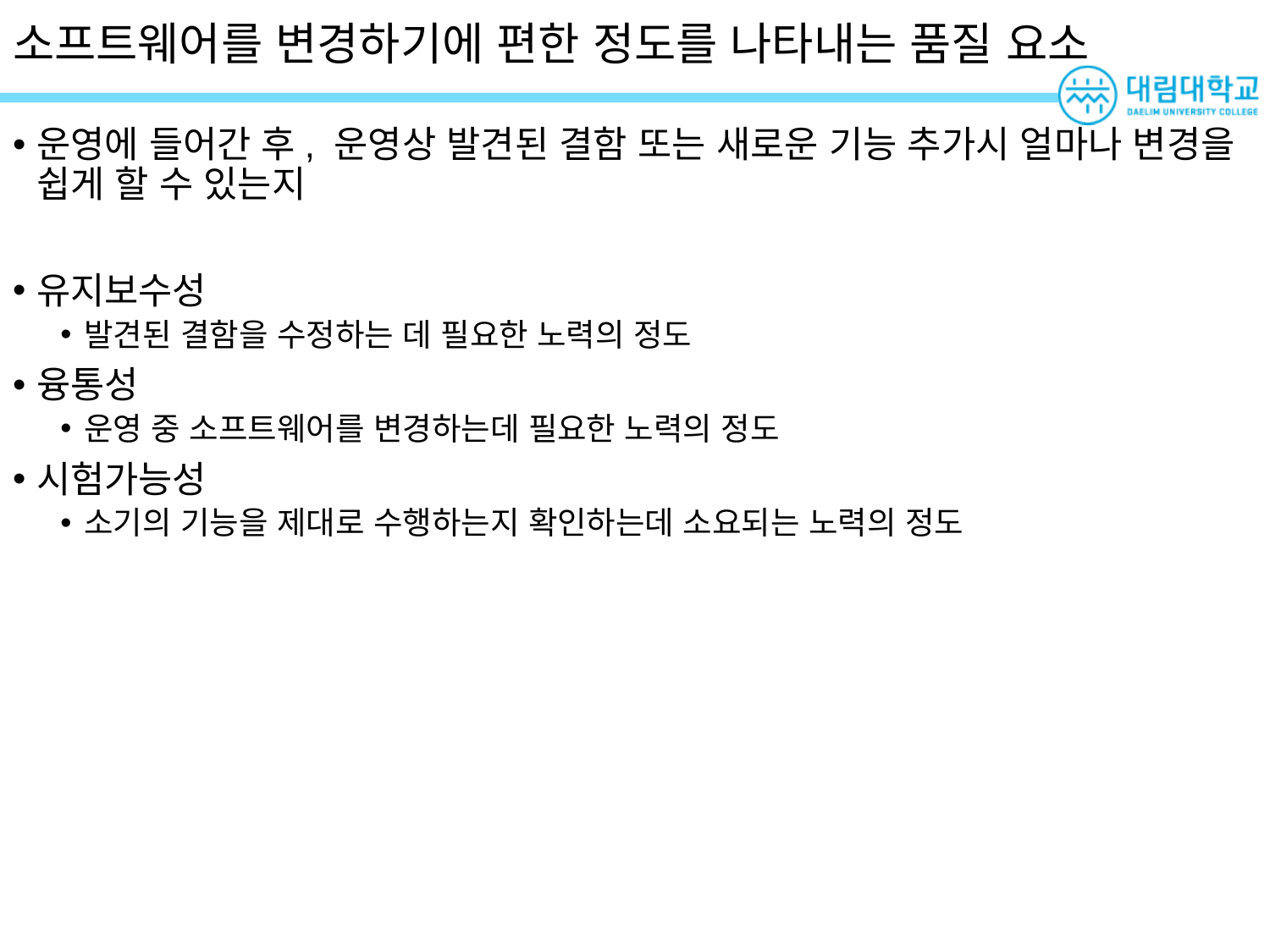

# 소프트웨어를 변경하기에 편한 정도를 나타내는 품질 요소
운영에 들어간 후, 운영상 발견된 결함 또는 새로운 기능 추가시 얼마나 변경을 쉽게 할 수 있는지

유지보수성
발견된 결함을 수정하는 데 필요한 노력의 정도
융통성
운영 중 소프트웨어를 변경하는데 필요한 노력의 정도
시험가능성
소기의 기능을 제대로 수행하는지 확인하는데 소요되는 노력의 정도